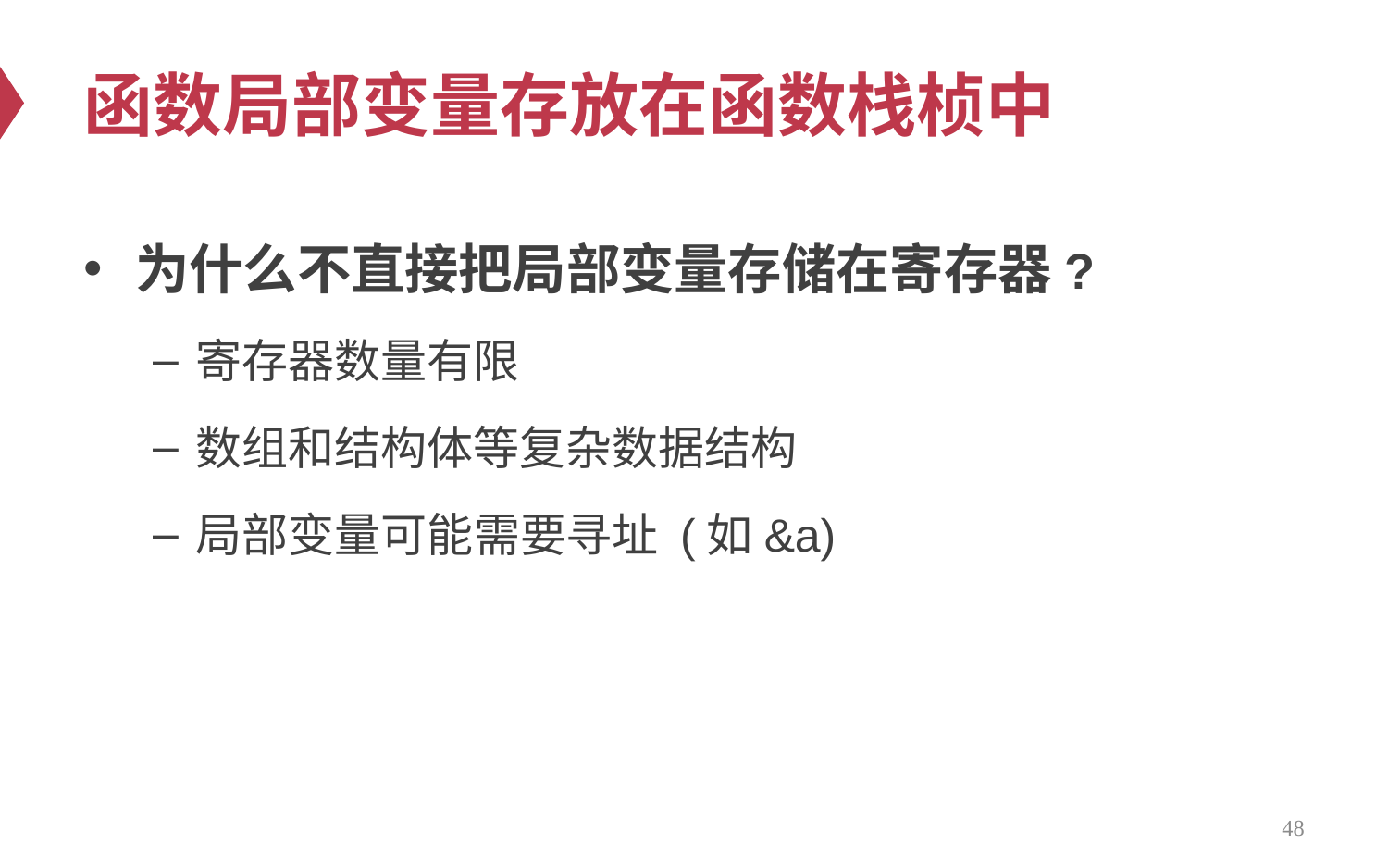

# 函数局部变量存放在函数栈桢中
为什么不直接把局部变量存储在寄存器?
寄存器数量有限
数组和结构体等复杂数据结构
局部变量可能需要寻址 (如&a)
48